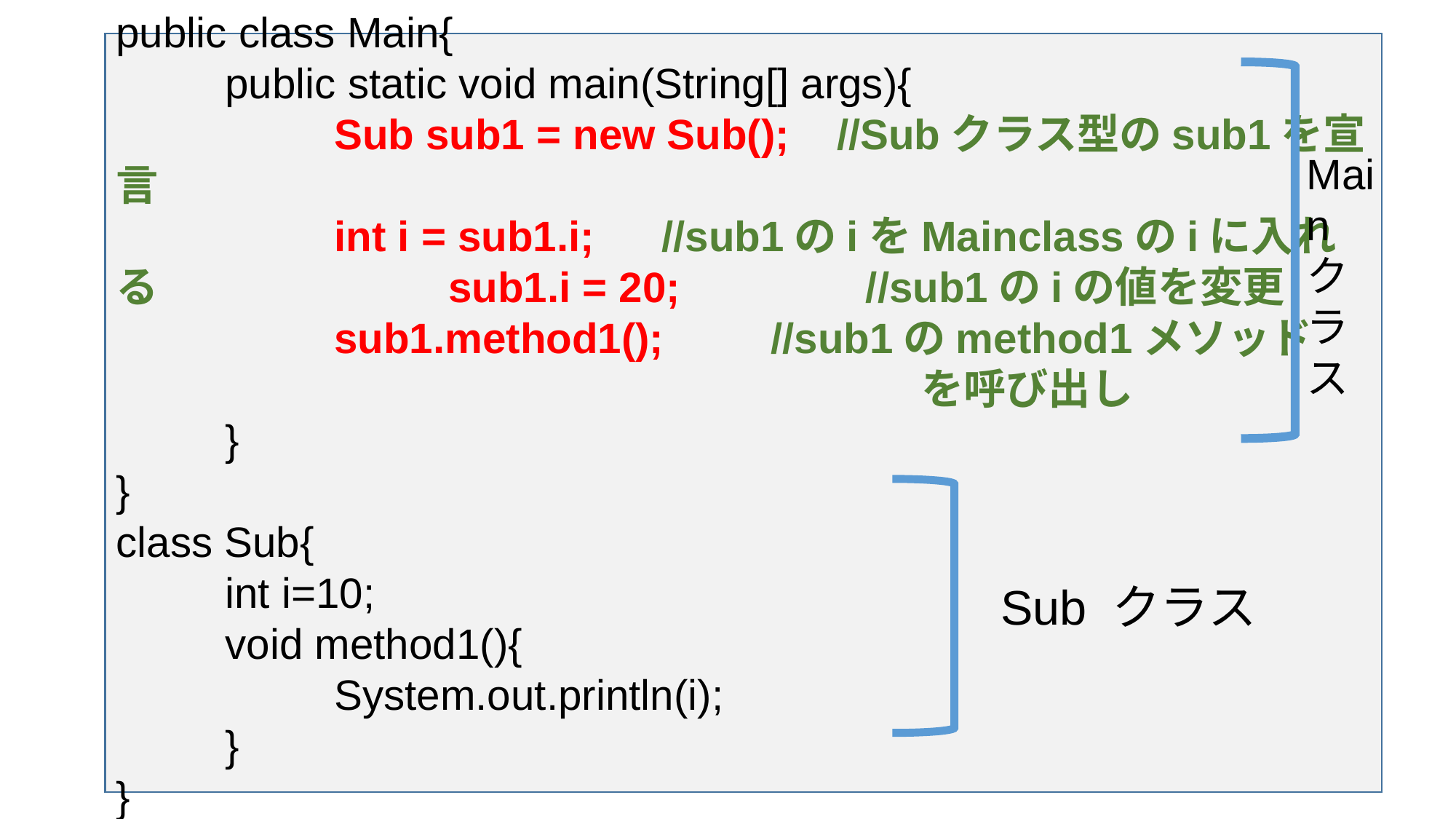

public class Main{
	public static void main(String[] args){
		Sub sub1 = new Sub();    //Subクラス型のsub1を宣言
		int i = sub1.i;	//sub1のiをMainclassのiに入れる		　　  sub1.i = 20;	　　//sub1のiの値を変更
		sub1.method1();	//sub1のmethod1メソッド
　　　　　　　　　　　　　　　　　　　を呼び出し
	}
}
class Sub{
	int i=10;
	void method1(){
		System.out.println(i);
	}
}

Main
ク
ラ
ス

Sub クラス